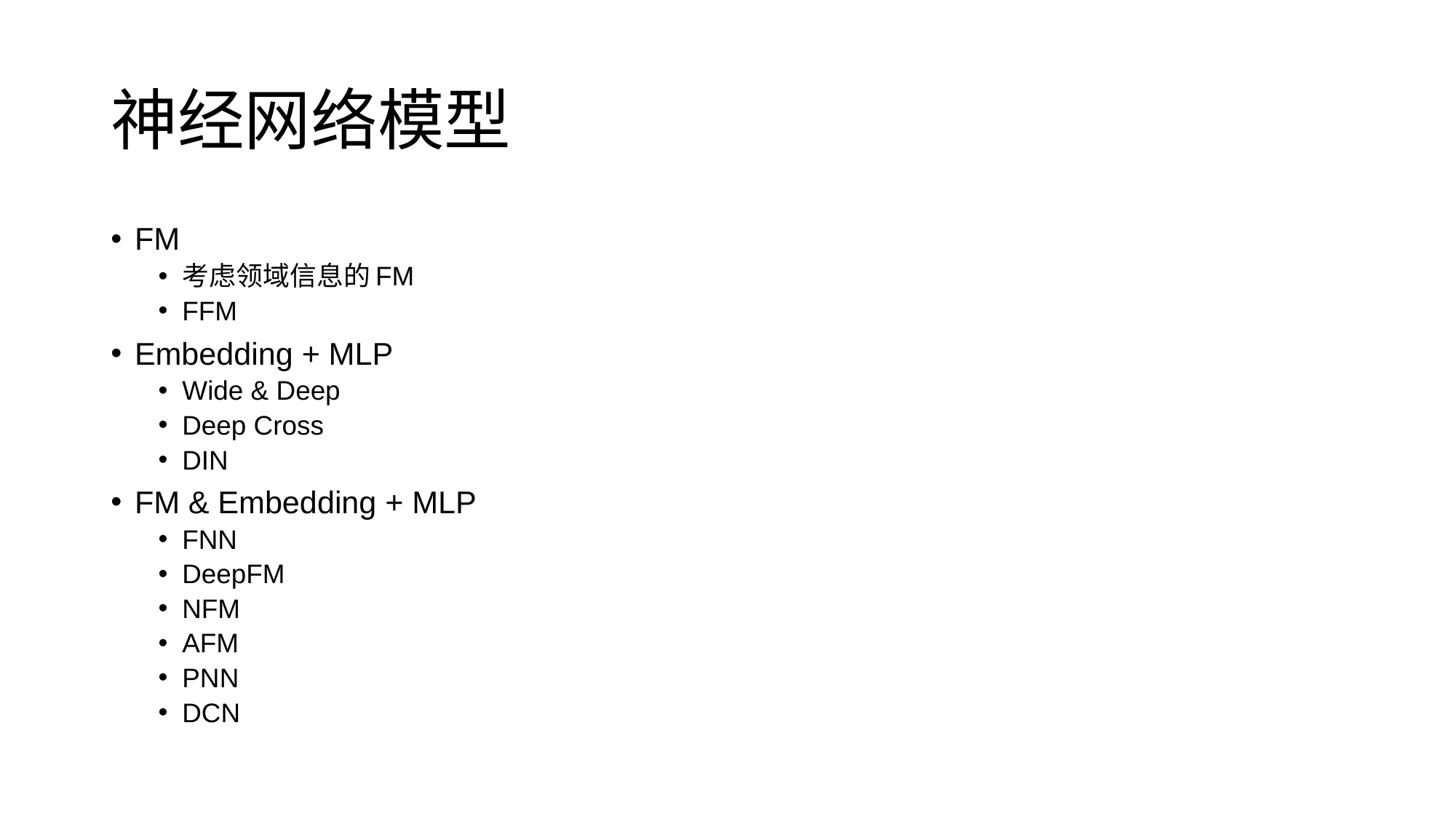

# 神经网络模型
FM
考虑领域信息的FM
FFM
Embedding + MLP
Wide & Deep
Deep Cross
DIN
FM & Embedding + MLP
FNN
DeepFM
NFM
AFM
PNN
DCN